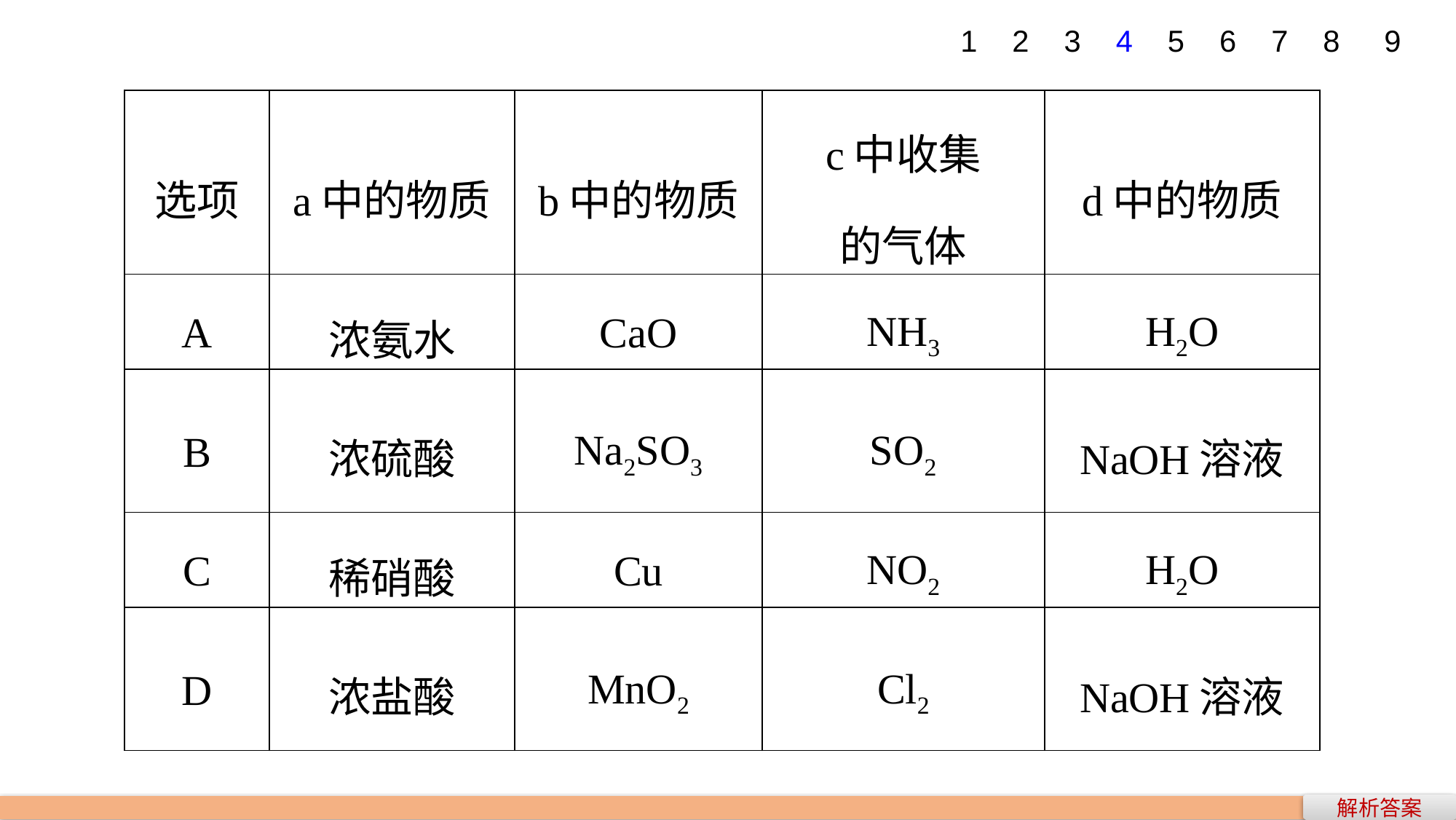

1
2
3
4
5
6
7
8
9
| 选项 | a中的物质 | b中的物质 | c中收集 的气体 | d中的物质 |
| --- | --- | --- | --- | --- |
| A | 浓氨水 | CaO | NH3 | H2O |
| B | 浓硫酸 | Na2SO3 | SO2 | NaOH溶液 |
| C | 稀硝酸 | Cu | NO2 | H2O |
| D | 浓盐酸 | MnO2 | Cl2 | NaOH溶液 |
解析答案